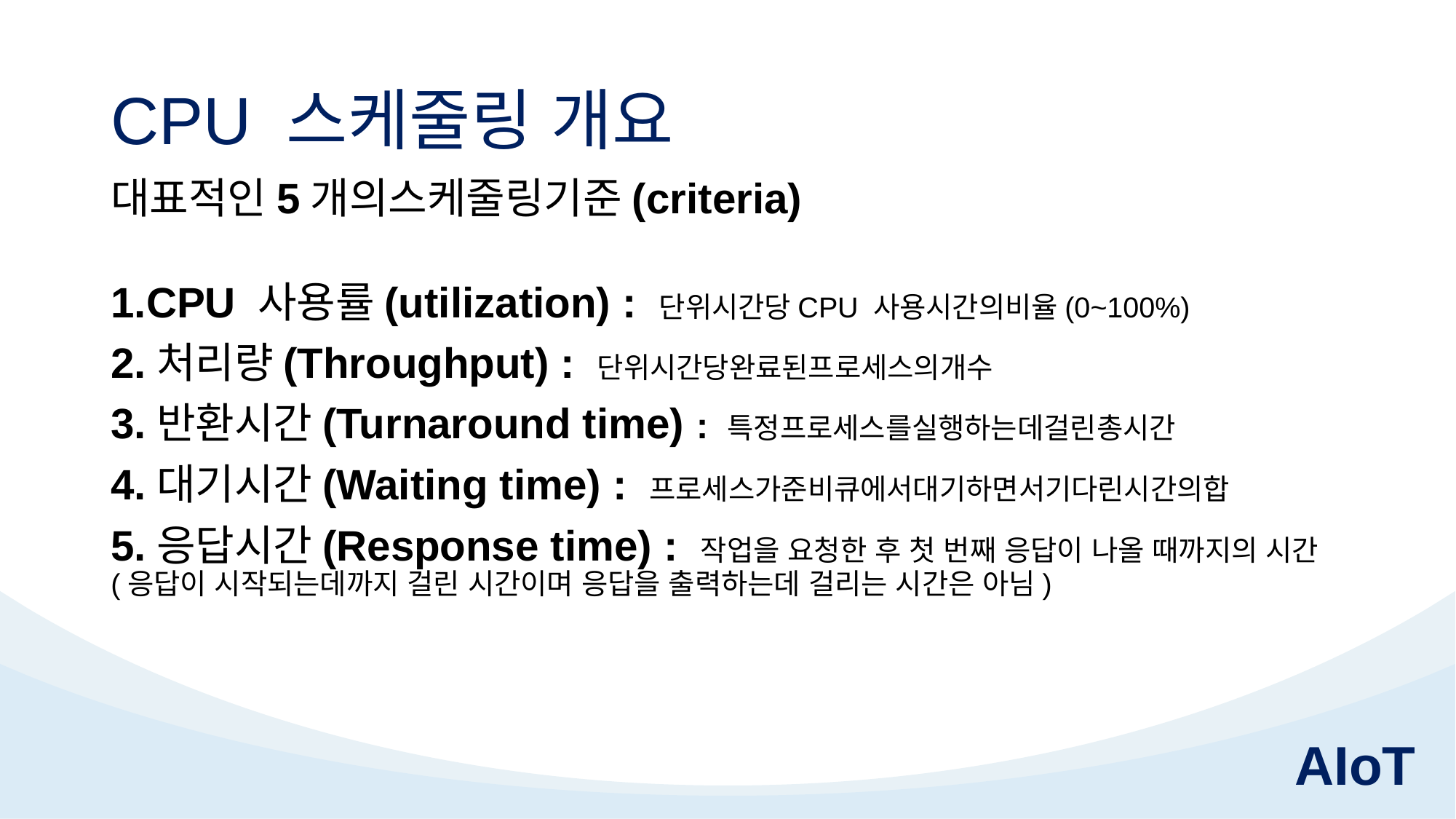

# CPU 스케줄링 개요
대표적인5개의스케줄링기준(criteria)

1.CPU 사용률(utilization) : 단위시간당CPU 사용시간의비율(0~100%)
2.처리량(Throughput) : 단위시간당완료된프로세스의개수
3.반환시간(Turnaround time) : 특정프로세스를실행하는데걸린총시간
4.대기시간(Waiting time) : 프로세스가준비큐에서대기하면서기다린시간의합
5.응답시간(Response time) : 작업을 요청한 후 첫 번째 응답이 나올 때까지의 시간(응답이 시작되는데까지 걸린 시간이며 응답을 출력하는데 걸리는 시간은 아님)